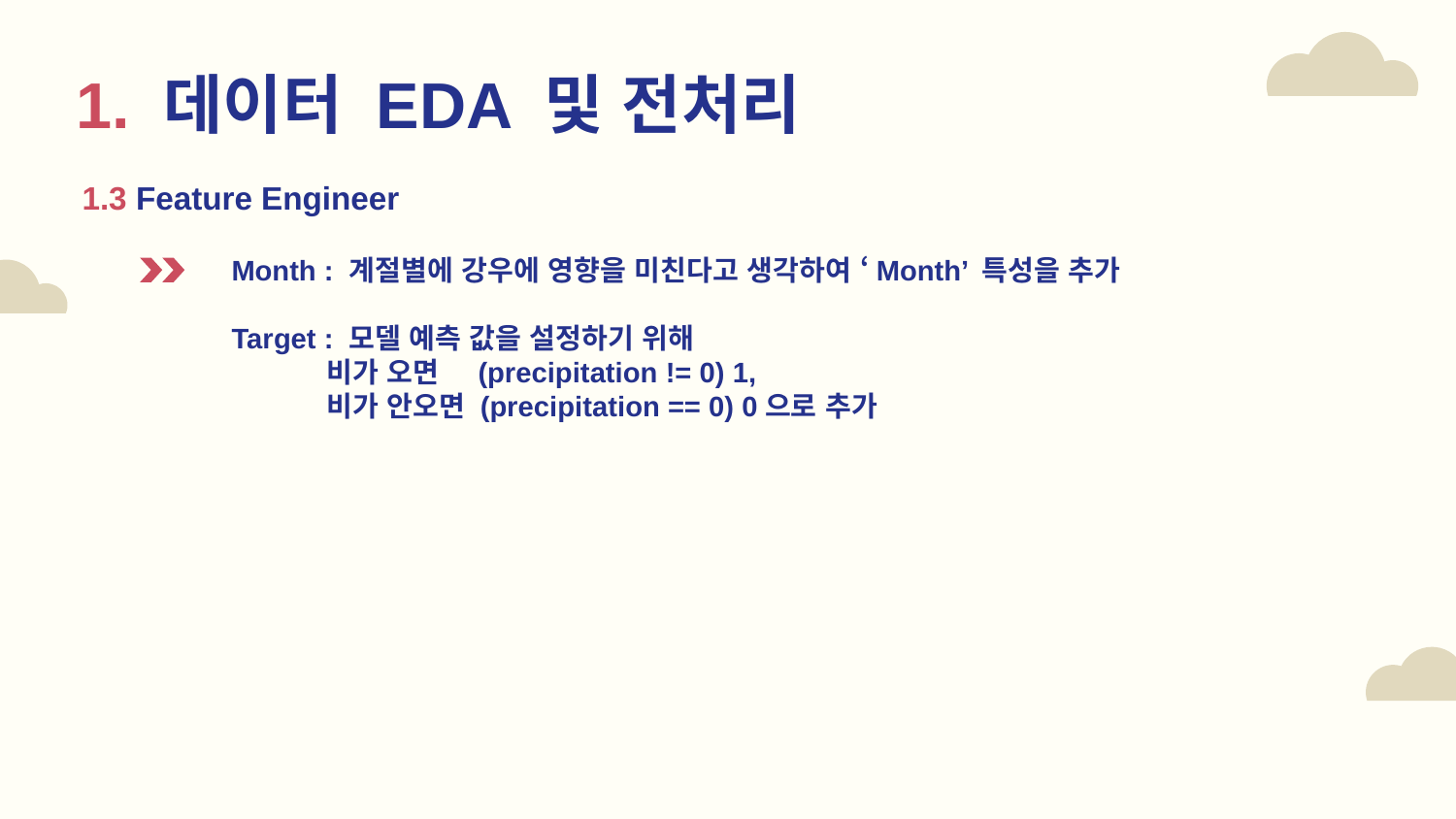

1. 데이터 EDA 및 전처리
1.3 Feature Engineer
Month : 계절별에 강우에 영향을 미친다고 생각하여 ‘Month’ 특성을 추가

Target : 모델 예측 값을 설정하기 위해
           비가 오면    (precipitation != 0) 1,
           비가 안오면 (precipitation == 0) 0으로 추가